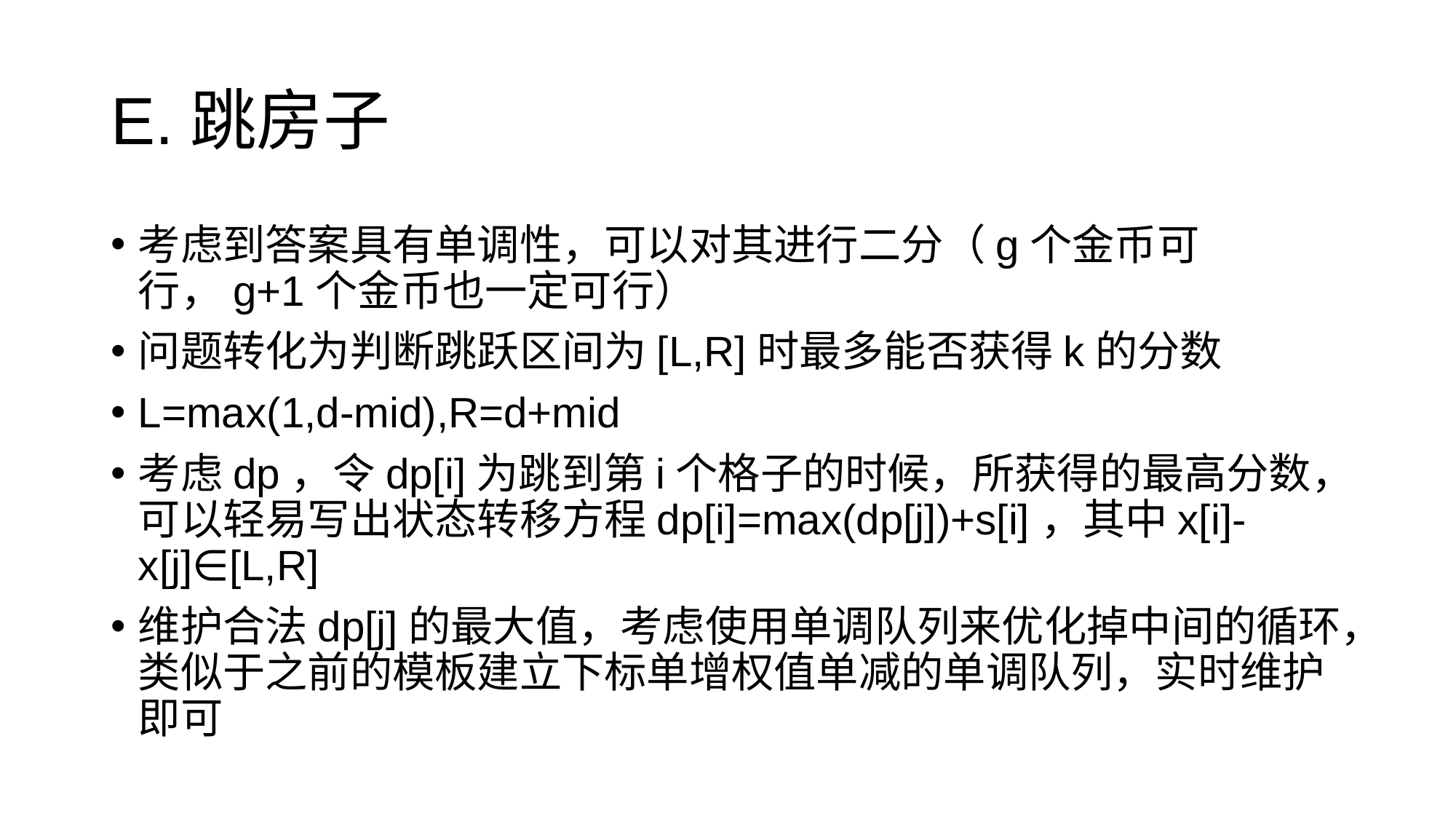

# E.跳房子
考虑到答案具有单调性，可以对其进行二分（g个金币可行，g+1个金币也一定可行）
问题转化为判断跳跃区间为[L,R]时最多能否获得k的分数
L=max(1,d-mid),R=d+mid
考虑dp，令dp[i]为跳到第i个格子的时候，所获得的最高分数，可以轻易写出状态转移方程dp[i]=max(dp[j])+s[i]，其中x[i]-x[j]∈[L,R]
维护合法dp[j]的最大值，考虑使用单调队列来优化掉中间的循环，类似于之前的模板建立下标单增权值单减的单调队列，实时维护即可